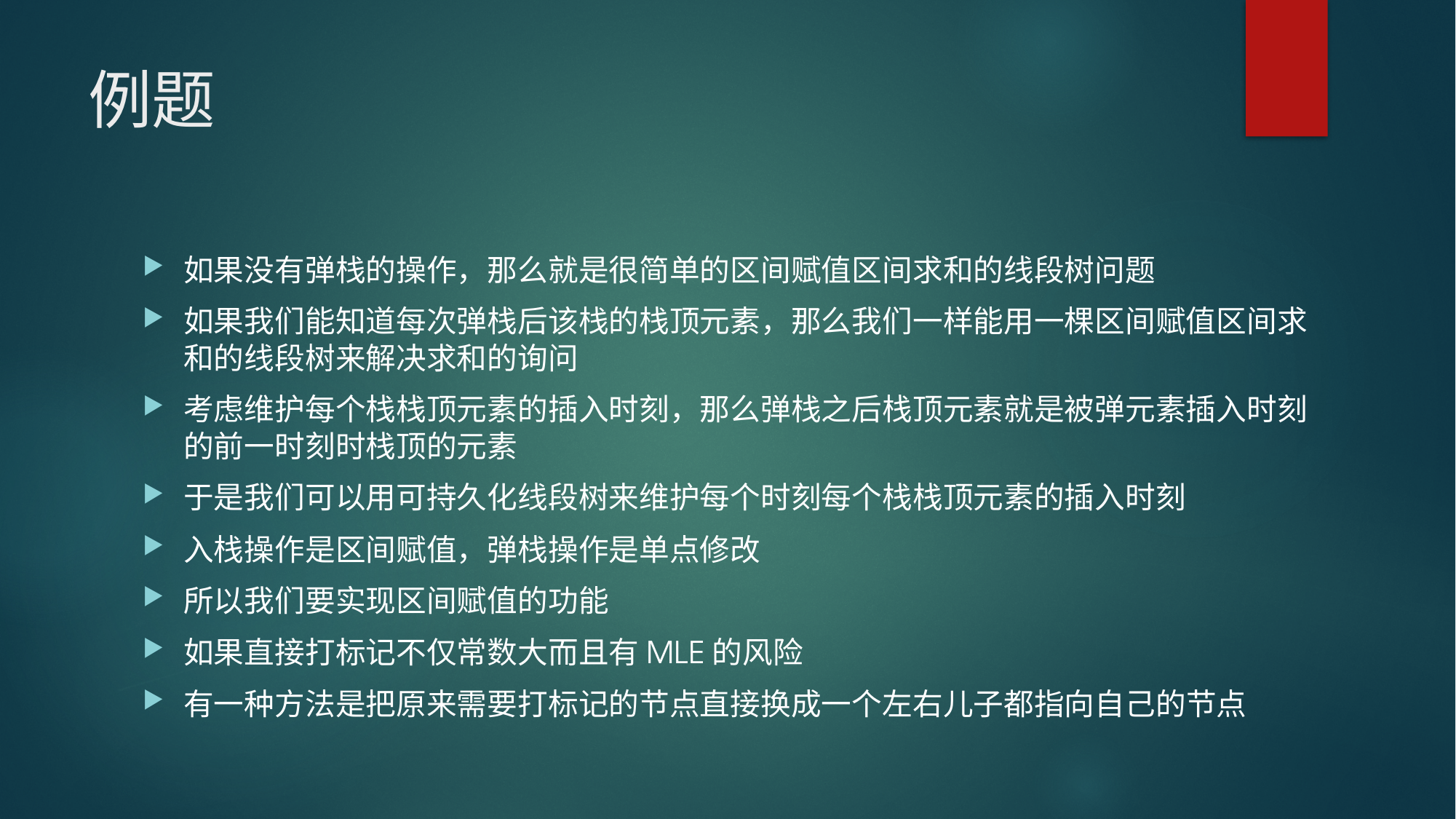

# 例题
如果没有弹栈的操作，那么就是很简单的区间赋值区间求和的线段树问题
如果我们能知道每次弹栈后该栈的栈顶元素，那么我们一样能用一棵区间赋值区间求和的线段树来解决求和的询问
考虑维护每个栈栈顶元素的插入时刻，那么弹栈之后栈顶元素就是被弹元素插入时刻的前一时刻时栈顶的元素
于是我们可以用可持久化线段树来维护每个时刻每个栈栈顶元素的插入时刻
入栈操作是区间赋值，弹栈操作是单点修改
所以我们要实现区间赋值的功能
如果直接打标记不仅常数大而且有MLE的风险
有一种方法是把原来需要打标记的节点直接换成一个左右儿子都指向自己的节点